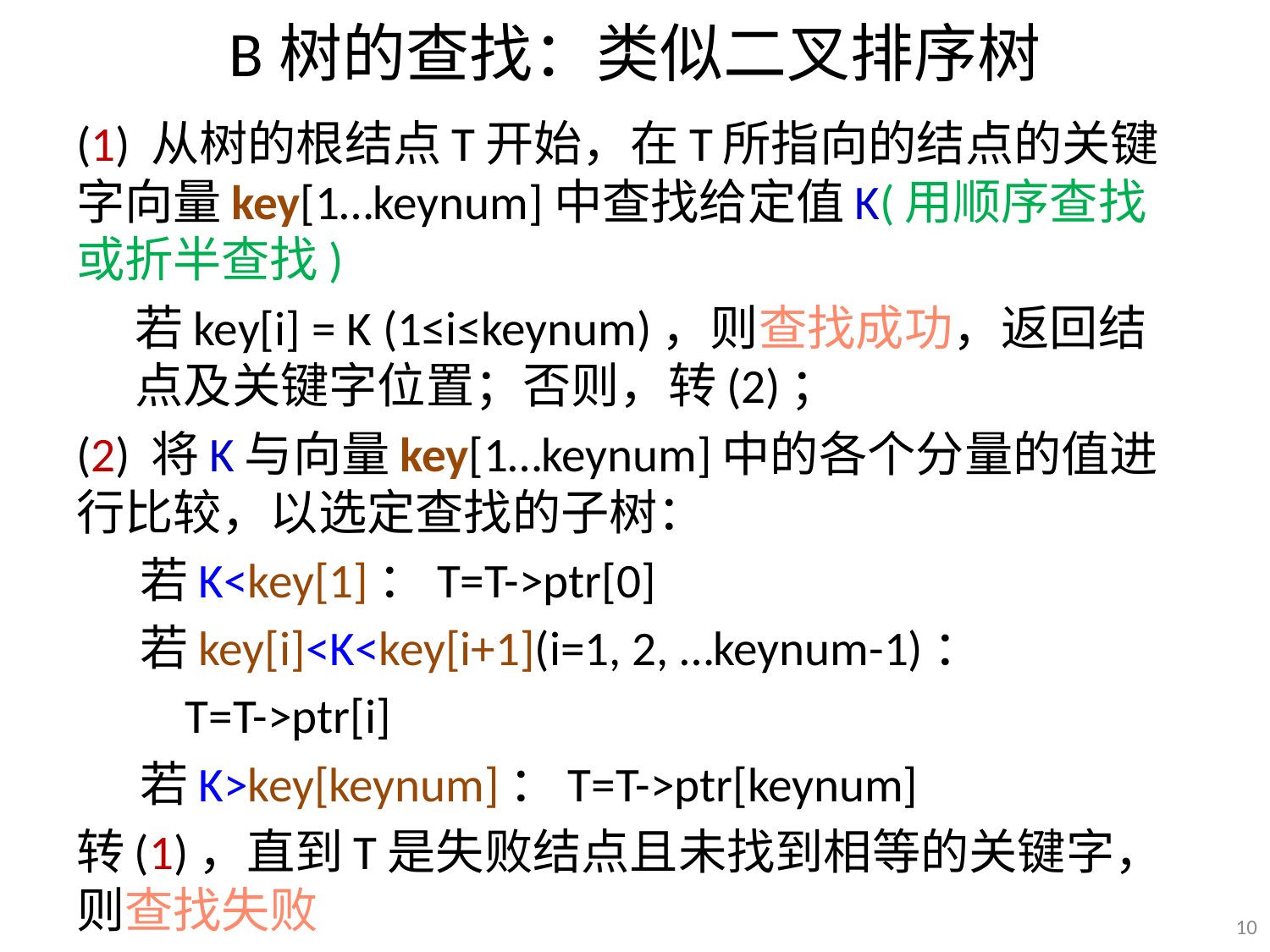

# B树的查找：类似二叉排序树
(1) 从树的根结点T开始，在T所指向的结点的关键字向量key[1…keynum]中查找给定值K(用顺序查找或折半查找)
若key[i] = K (1≤i≤keynum)，则查找成功，返回结点及关键字位置；否则，转(2)；
(2) 将K与向量key[1…keynum]中的各个分量的值进行比较，以选定查找的子树：
     若K<key[1]：T=T->ptr[0]
     若key[i]<K<key[i+1](i=1, 2, …keynum-1)：
		T=T->ptr[i]
     若K>key[keynum]：T=T->ptr[keynum]
转(1)，直到T是失败结点且未找到相等的关键字，则查找失败

10